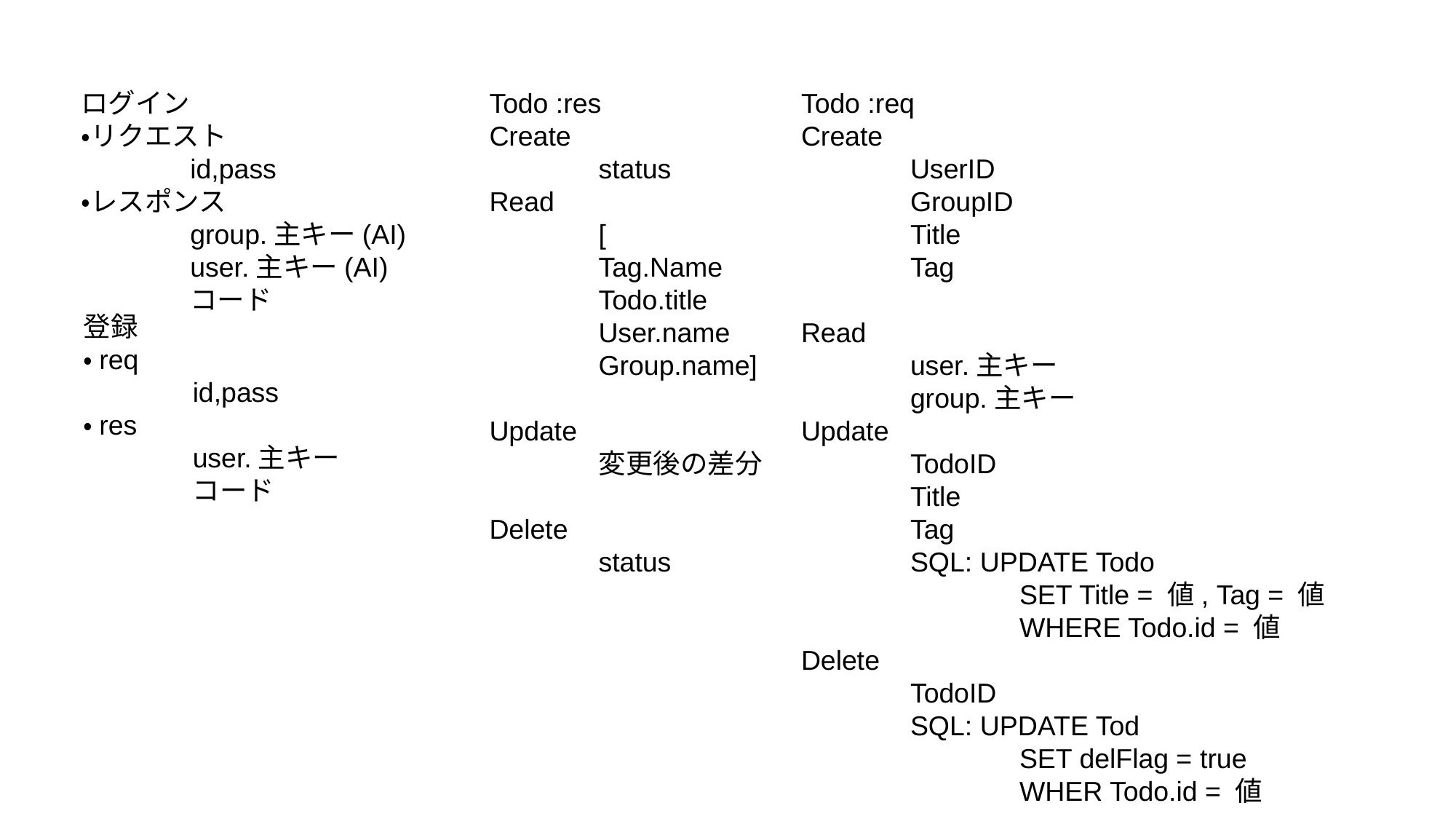

Todo :req
Create
	UserID
	GroupID
	Title
	Tag

Read
	user.主キー
	group.主キー
Update
	TodoID
	Title
	Tag
	SQL: UPDATE Todo
		SET Title = 値, Tag = 値
		WHERE Todo.id = 値
Delete
	TodoID
	SQL: UPDATE Tod
		SET delFlag = true
		WHER Todo.id = 値

ログイン
・リクエスト
	id,pass
・レスポンス
	group.主キー(AI)
	user.主キー(AI)
	コード
Todo :res
Create
	status
Read
	[
	Tag.Name
	Todo.title
	User.name
	Group.name]

Update
	変更後の差分

Delete
	status
登録
・req
	id,pass
・res
	user.主キー
	コード